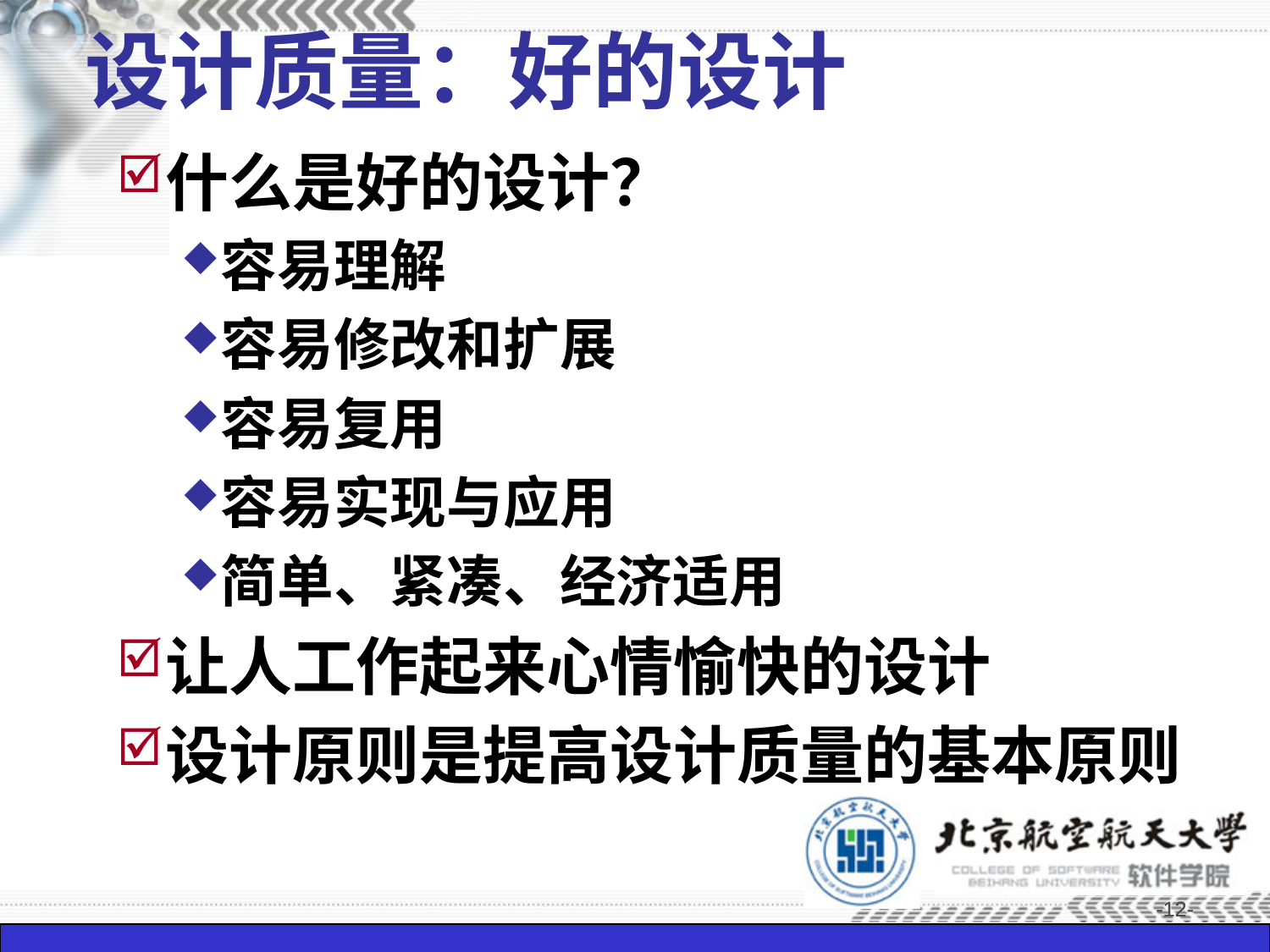

设计质量：好的设计
什么是好的设计？
容易理解
容易修改和扩展
容易复用
容易实现与应用
简单、紧凑、经济适用
让人工作起来心情愉快的设计
设计原则是提高设计质量的基本原则
-12-
-12-